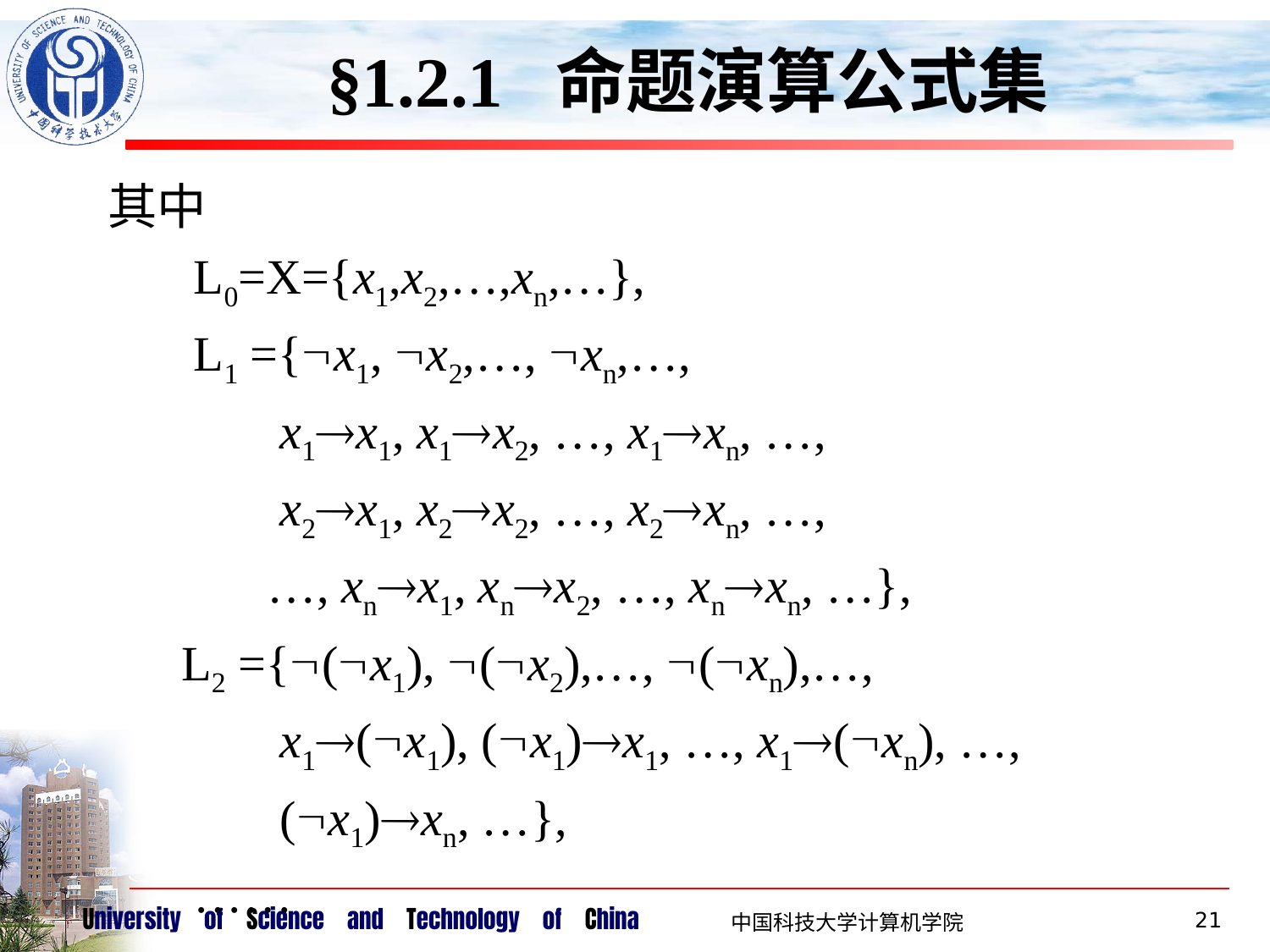

§1.2.1  命题演算公式集
其中
       L0=X={x1,x2,…,xn,…},
       L1 ={¬x1, ¬x2,…, ¬xn,…,
              x1→x1, x1→x2, …, x1→xn, …,
              x2→x1, x2→x2, …, x2→xn, …,
             …, xn→x1, xn→x2, …, xn→xn, …},
      L2 ={¬(¬x1), ¬(¬x2),…, ¬(¬xn),…,
              x1→(¬x1), (¬x1)→x1, …, x1→(¬xn), …,
              (¬x1)→xn, …},
       ……